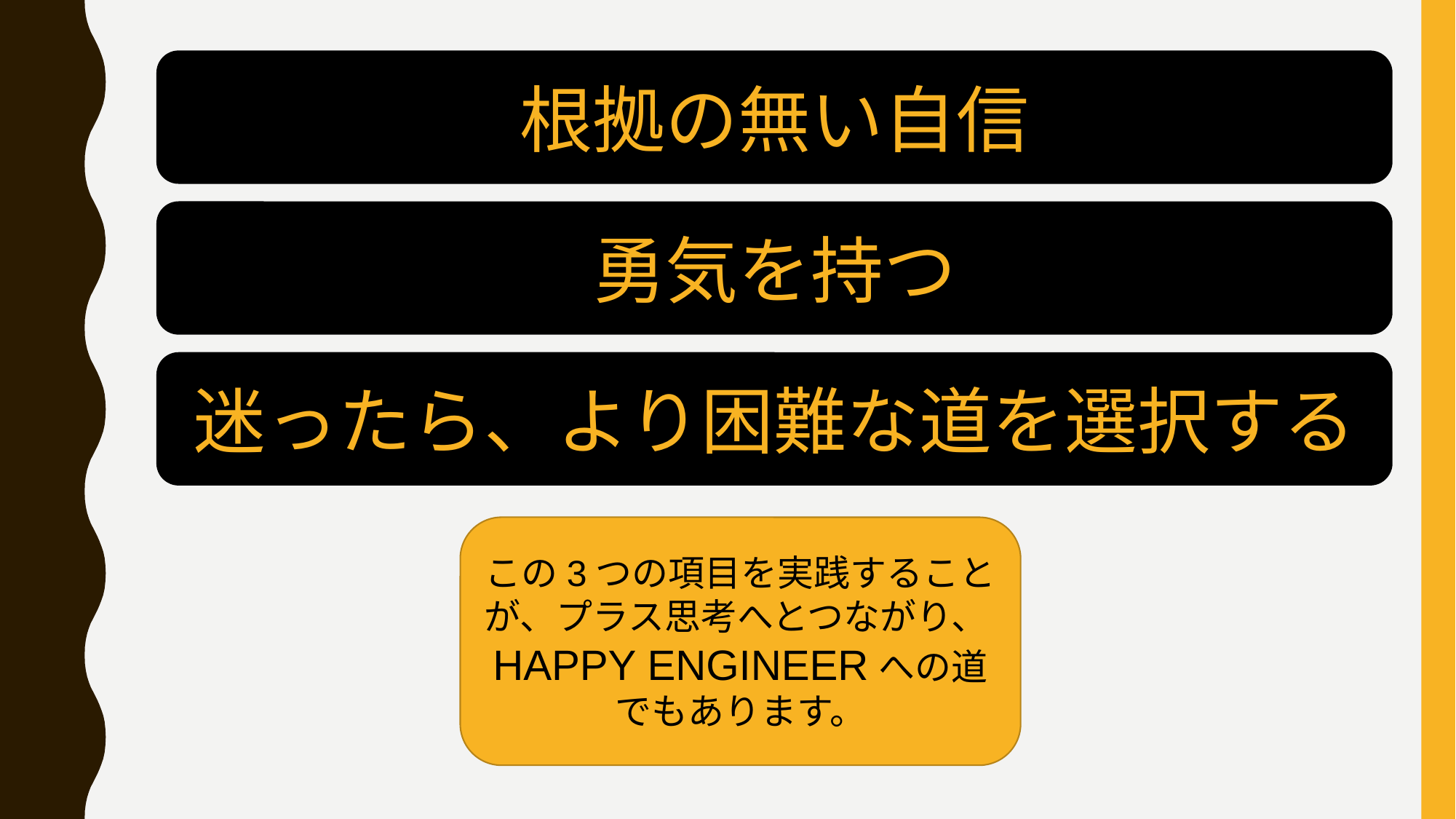

根拠の無い自信
勇気を持つ
迷ったら、より困難な道を選択する
この3つの項目を実践することが、プラス思考へとつながり、HAPPY ENGINEERへの道でもあります。